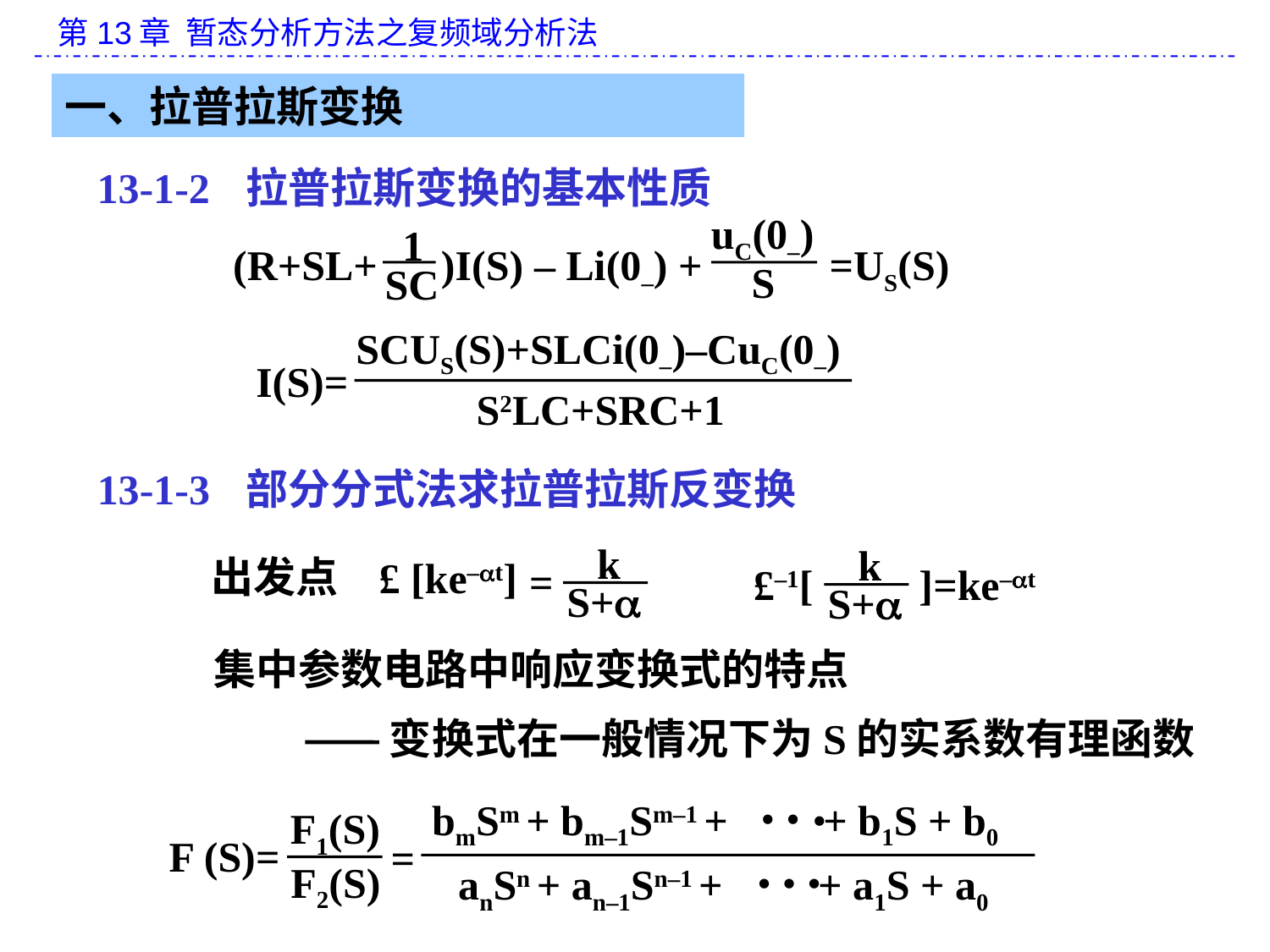

一、拉普拉斯变换
13-1-2 拉普拉斯变换的基本性质
uC(0–)
S

1
(R+SL+      )I(S) – Li(0–) +            =US(S)
SC

SCUS(S)+SLCi(0–)–CuC(0–)
I(S)=
S2LC+SRC+1

13-1-3 部分分式法求拉普拉斯反变换
k
=
S+α

£ [ke–αt]
k

S+α

£–1[          ]=ke–αt
出发点
集中参数电路中响应变换式的特点
变换式在一般情况下为S的实系数有理函数

bmSm + bm–1Sm–1 +         + b1S + b0
•
•
•
=
anSn + an–1Sn–1 +         + a1S + a0
•
•
•

F1(S)
F (S)=
F2(S)